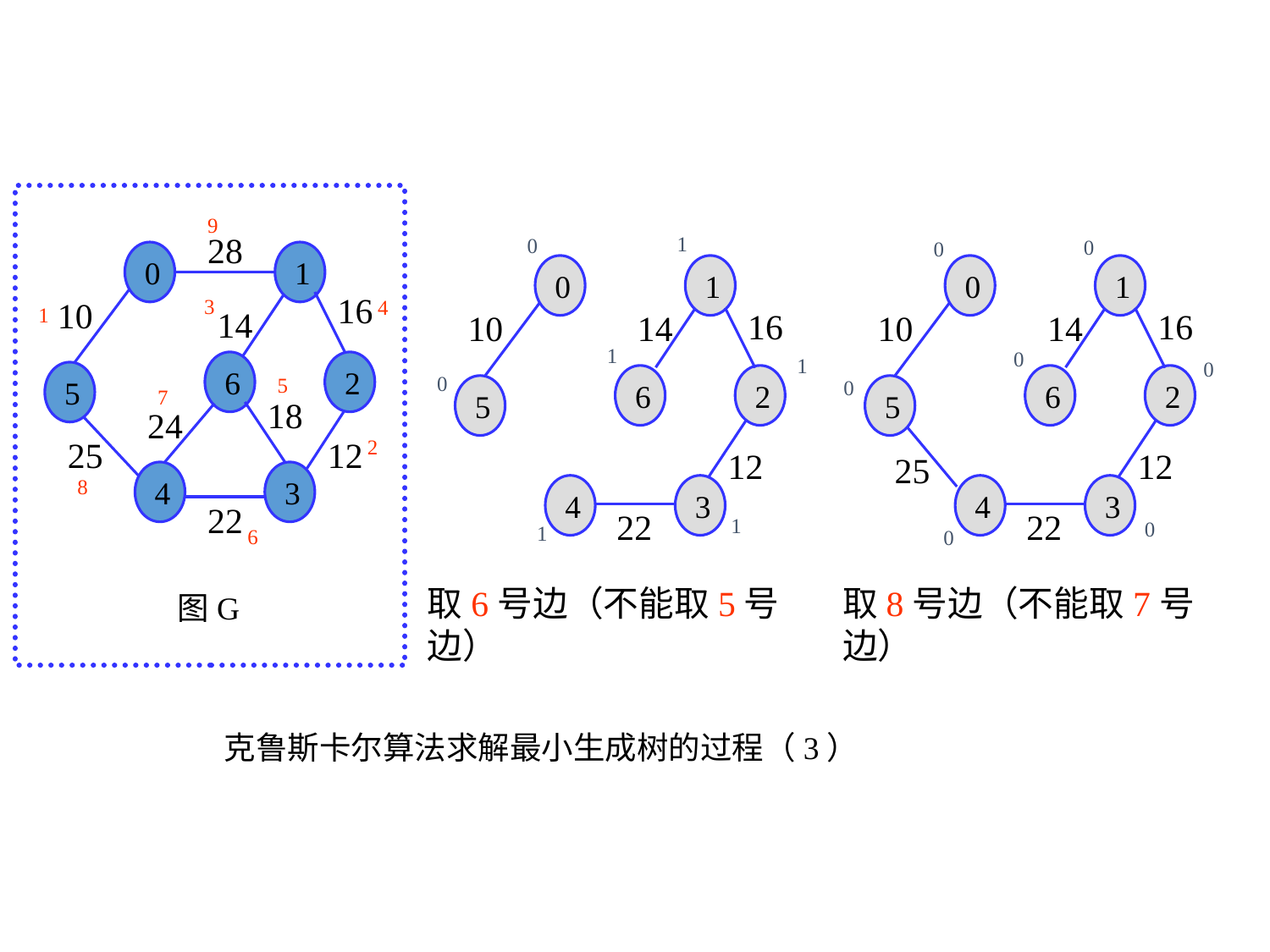

9
28
1
0
0
0
0
1
0
1
0
1

16
10
3
4

1

14
16
16
10
14
10
14

1
0
1
0
6
2
5
0
5
6
2
6
2
0
5
5
7
18
24

25
12
2
12
12
25
4
3
8
4
3
4
3
22

22
22

1
0
1
6
0
取6号边（不能取5号边）
取8号边（不能取7号边）
图G
克鲁斯卡尔算法求解最小生成树的过程（3）